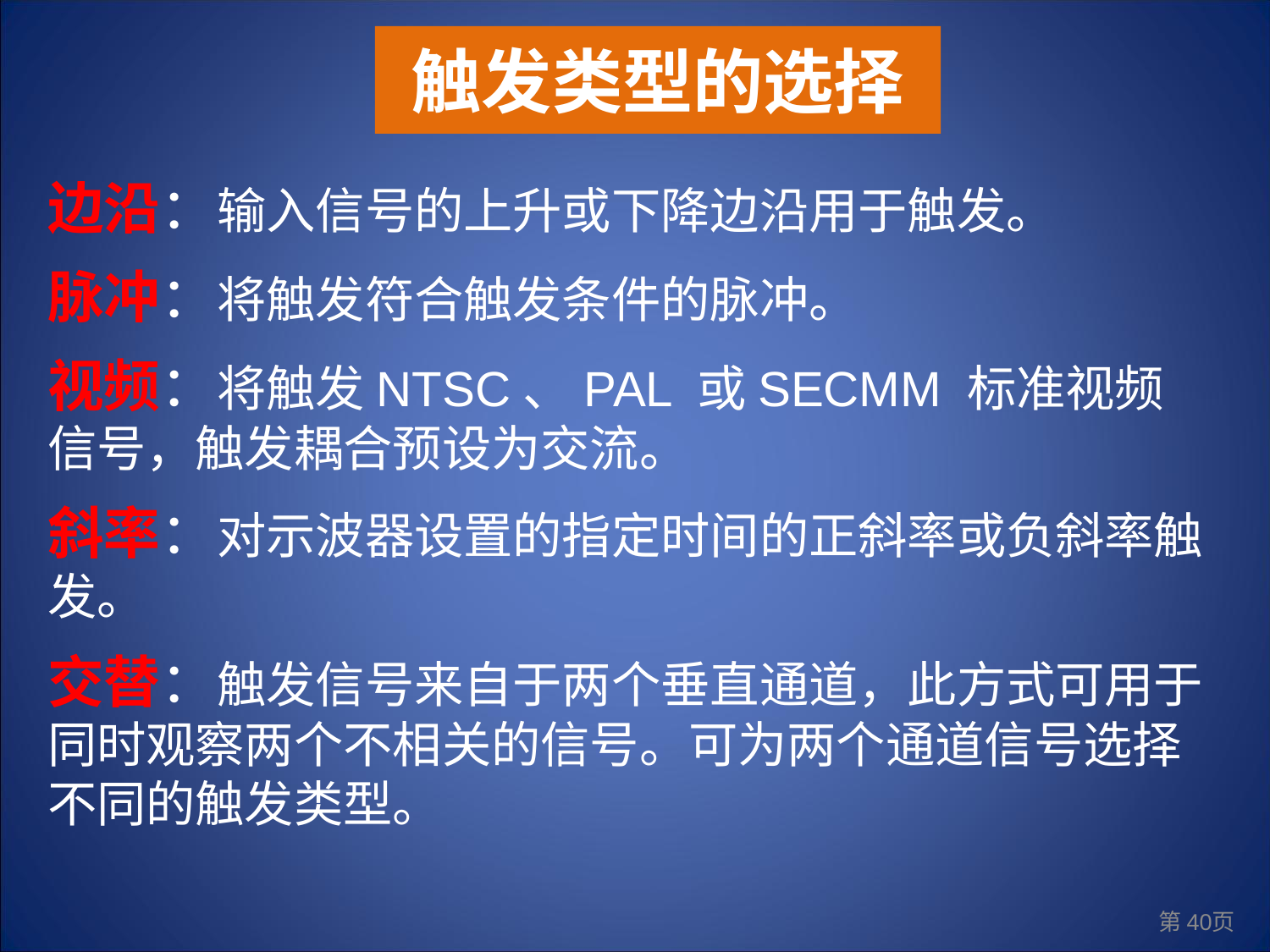

触发类型的选择
边沿：输入信号的上升或下降边沿用于触发。
脉冲：将触发符合触发条件的脉冲。
视频：将触发NTSC、PAL 或SECMM 标准视频信号，触发耦合预设为交流。
斜率：对示波器设置的指定时间的正斜率或负斜率触发。
交替：触发信号来自于两个垂直通道，此方式可用于同时观察两个不相关的信号。可为两个通道信号选择不同的触发类型。